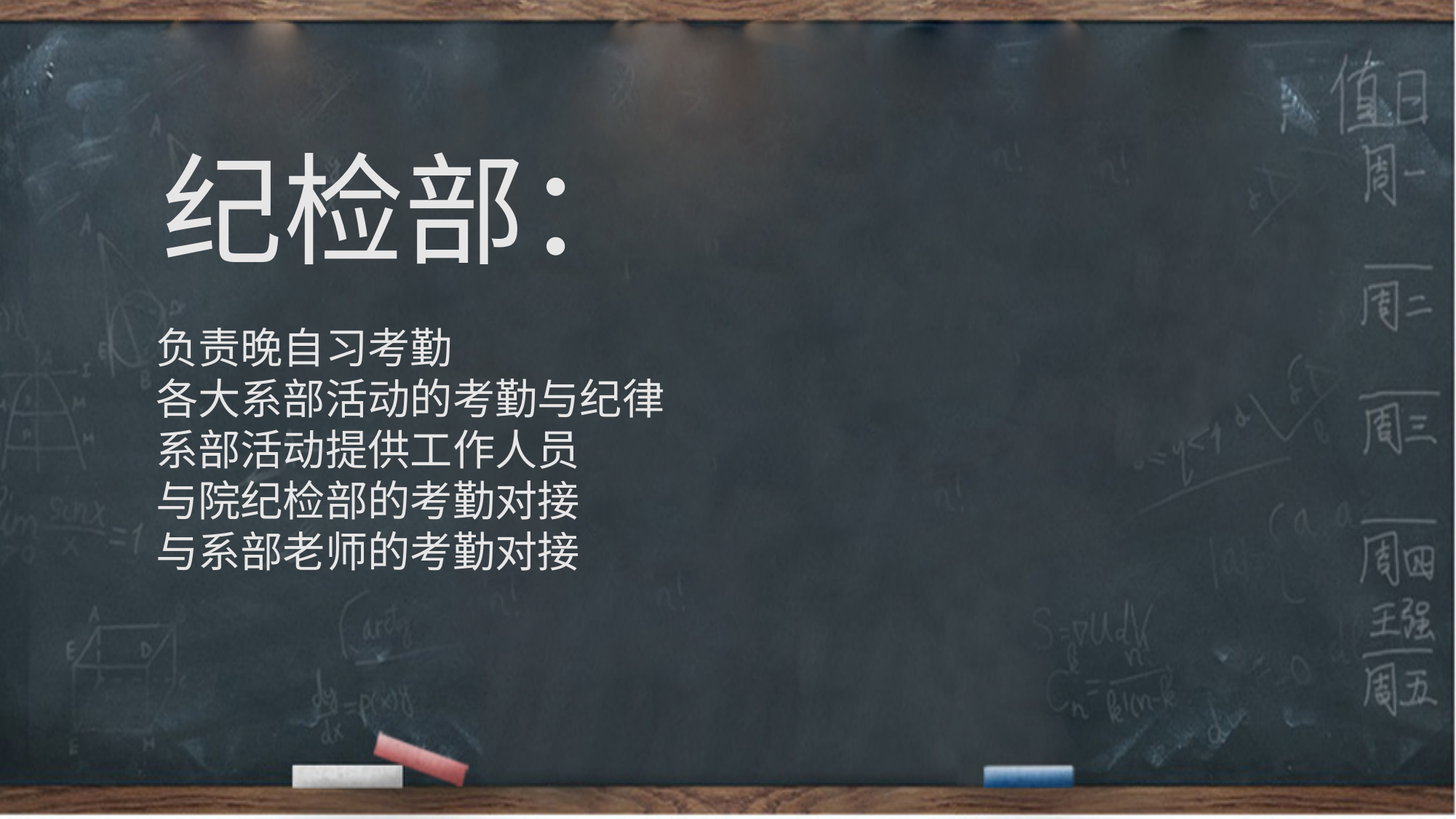

纪检部：
负责晚自习考勤
各大系部活动的考勤与纪律
系部活动提供工作人员
与院纪检部的考勤对接
与系部老师的考勤对接